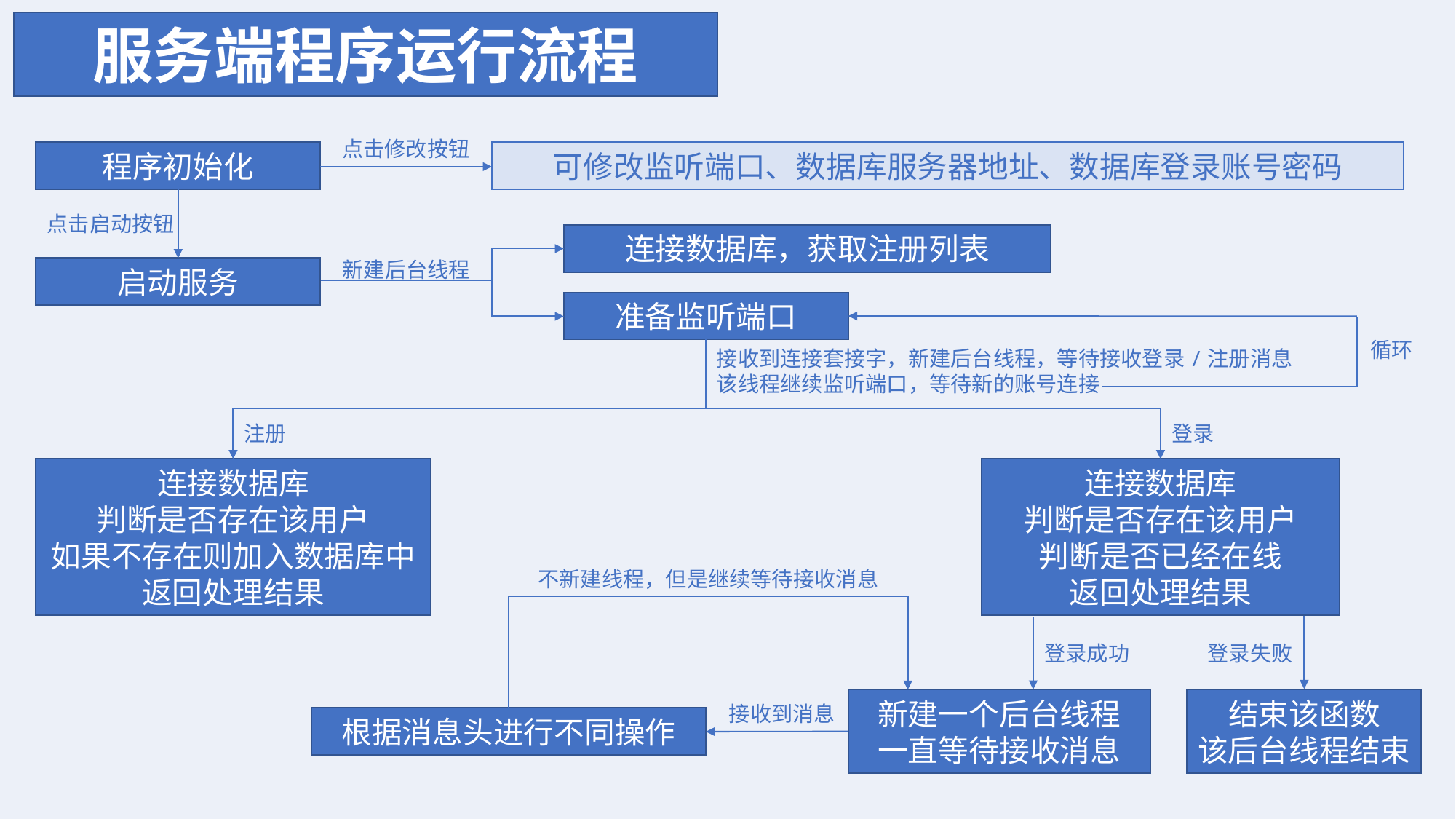

服务端程序运行流程
点击修改按钮
程序初始化
可修改监听端口、数据库服务器地址、数据库登录账号密码
点击启动按钮
连接数据库，获取注册列表
新建后台线程
启动服务
准备监听端口
循环
接收到连接套接字，新建后台线程，等待接收登录/注册消息
该线程继续监听端口，等待新的账号连接
注册
登录
连接数据库
判断是否存在该用户
如果不存在则加入数据库中
返回处理结果
连接数据库
判断是否存在该用户
判断是否已经在线
返回处理结果
不新建线程，但是继续等待接收消息
登录成功
登录失败
新建一个后台线程
一直等待接收消息
结束该函数
该后台线程结束
接收到消息
根据消息头进行不同操作